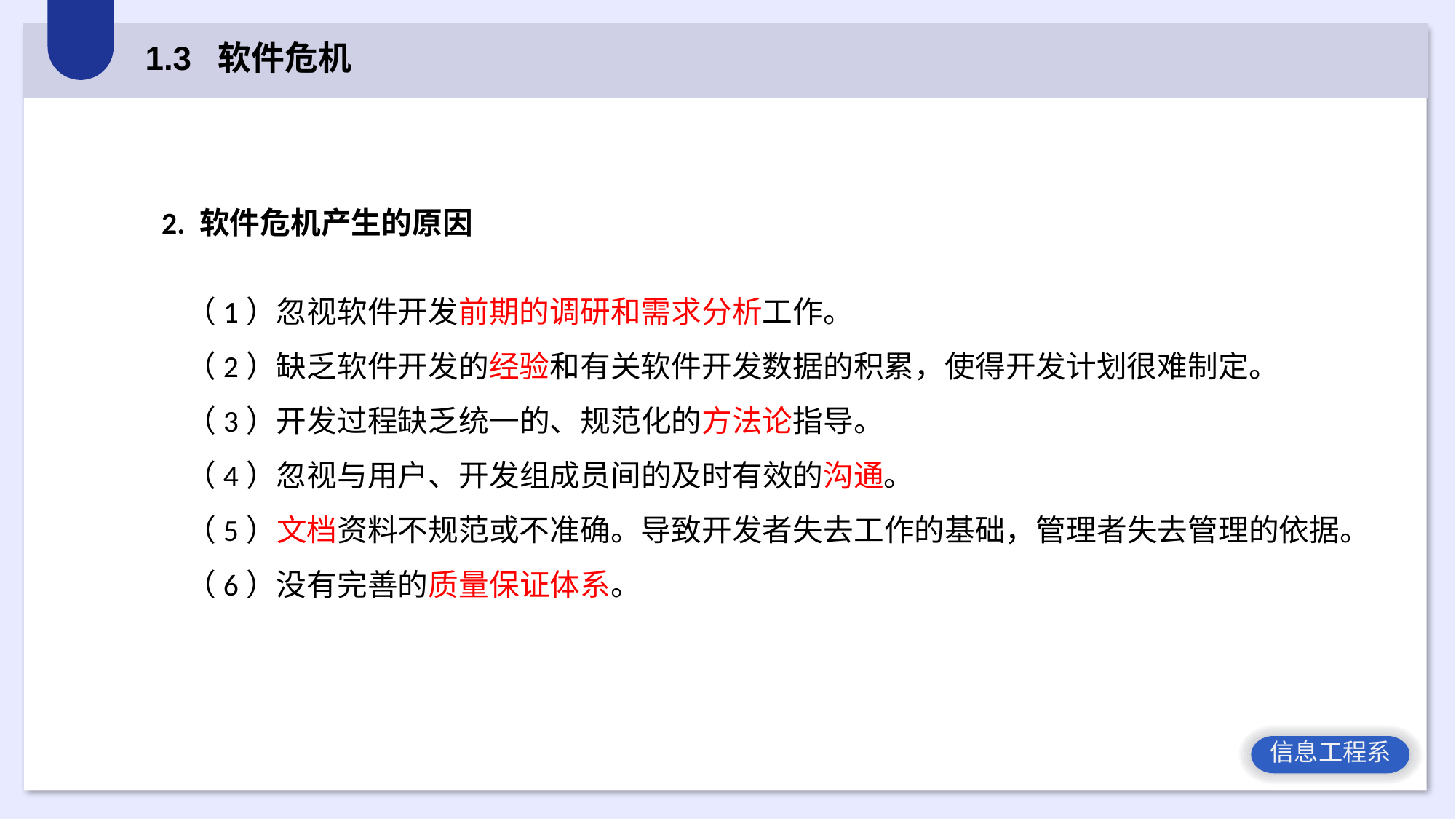

1.3  软件危机
2. 软件危机产生的原因
（1）忽视软件开发前期的调研和需求分析工作。
（2）缺乏软件开发的经验和有关软件开发数据的积累，使得开发计划很难制定。
（3）开发过程缺乏统一的、规范化的方法论指导。
（4）忽视与用户、开发组成员间的及时有效的沟通。
（5）文档资料不规范或不准确。导致开发者失去工作的基础，管理者失去管理的依据。
（6）没有完善的质量保证体系。